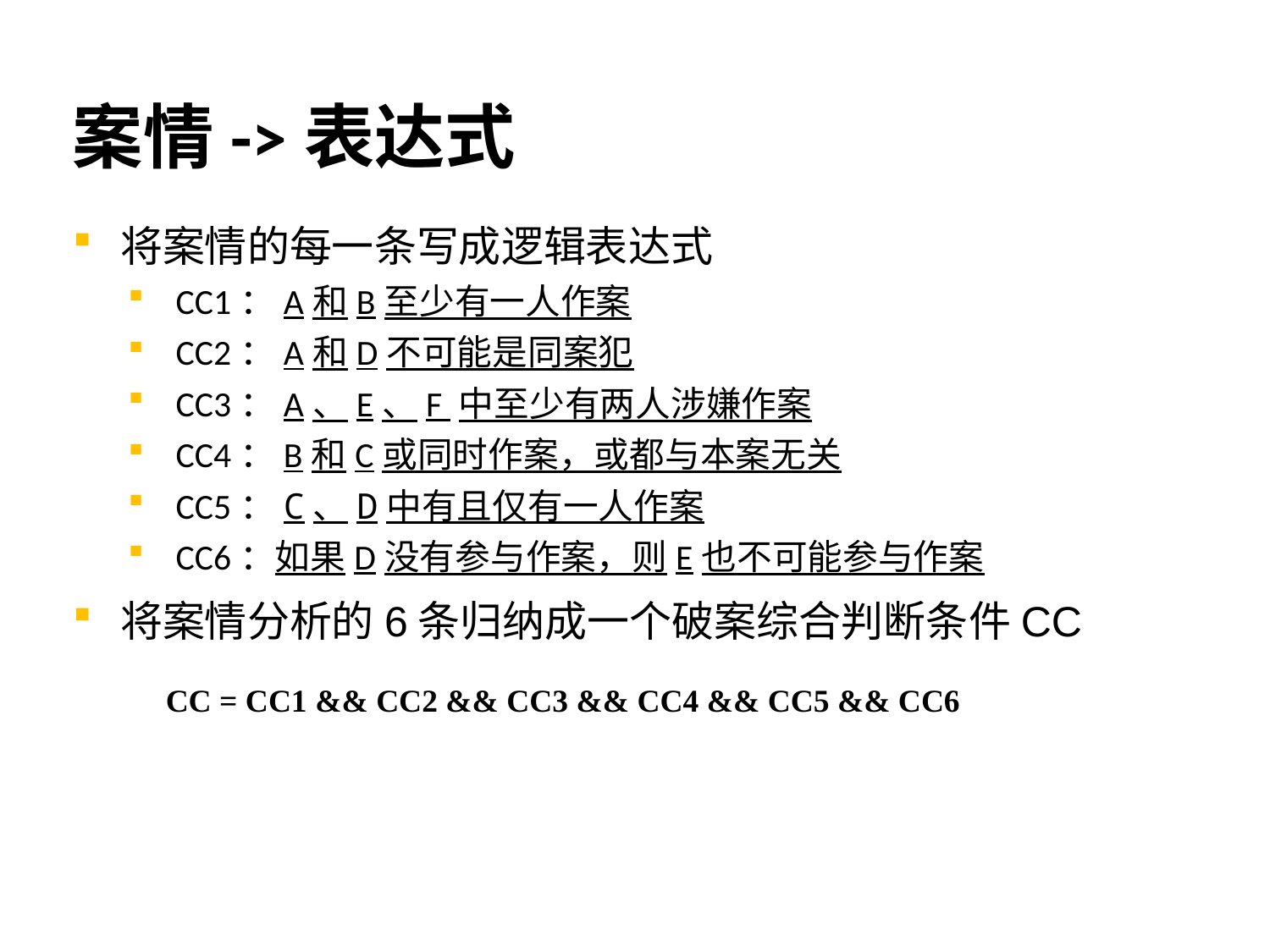

# 案情->表达式
将案情的每一条写成逻辑表达式
CC1：A和B至少有一人作案
CC2：A和D不可能是同案犯
CC3：A、E、F 中至少有两人涉嫌作案
CC4：B和C或同时作案，或都与本案无关
CC5：C、D中有且仅有一人作案
CC6：如果D没有参与作案，则E也不可能参与作案
将案情分析的6条归纳成一个破案综合判断条件CC

CC = CC1 && CC2 && CC3 && CC4 && CC5 && CC6